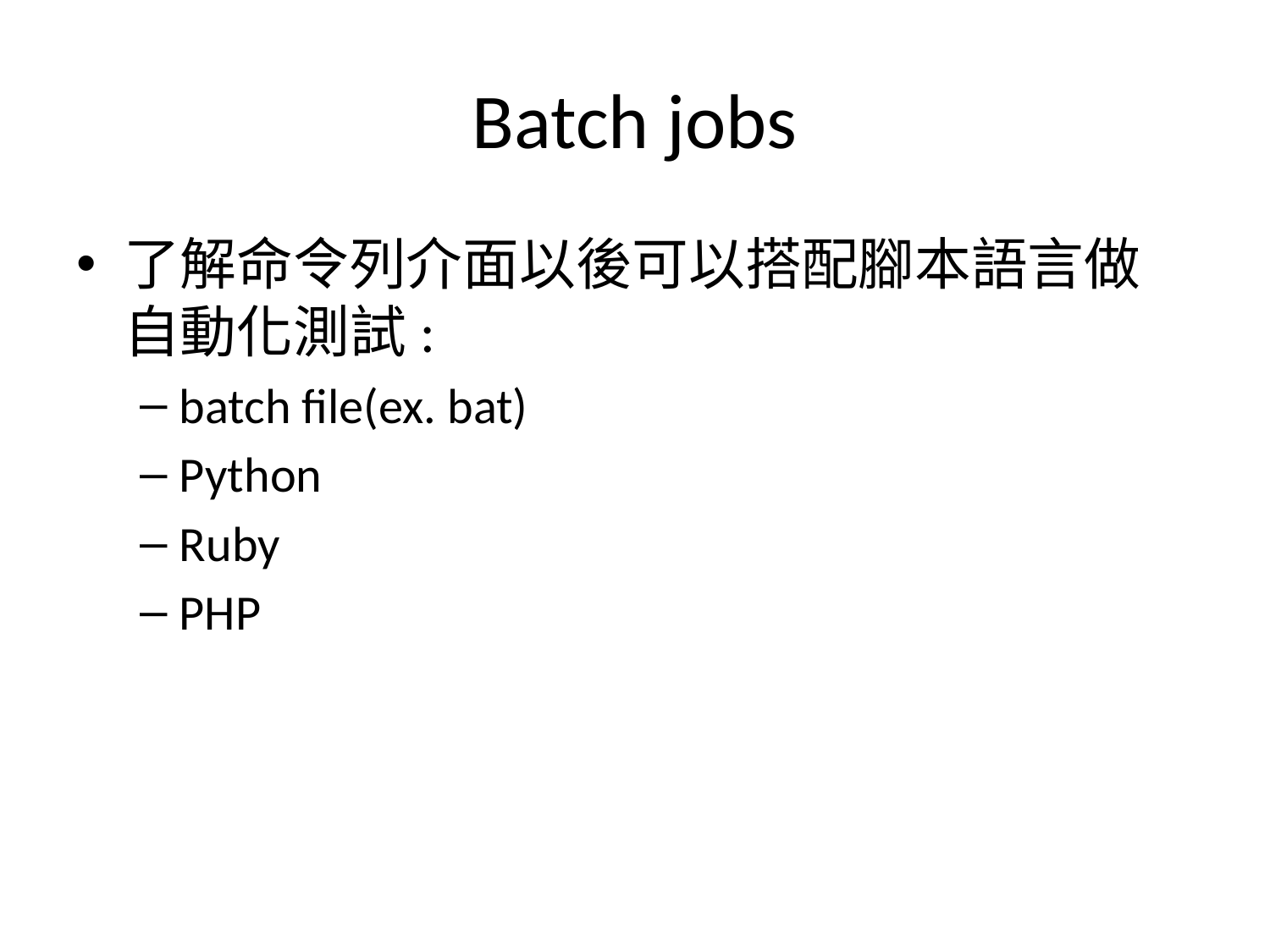

# Batch jobs
了解命令列介面以後可以搭配腳本語言做自動化測試:
batch file(ex. bat)
Python
Ruby
PHP